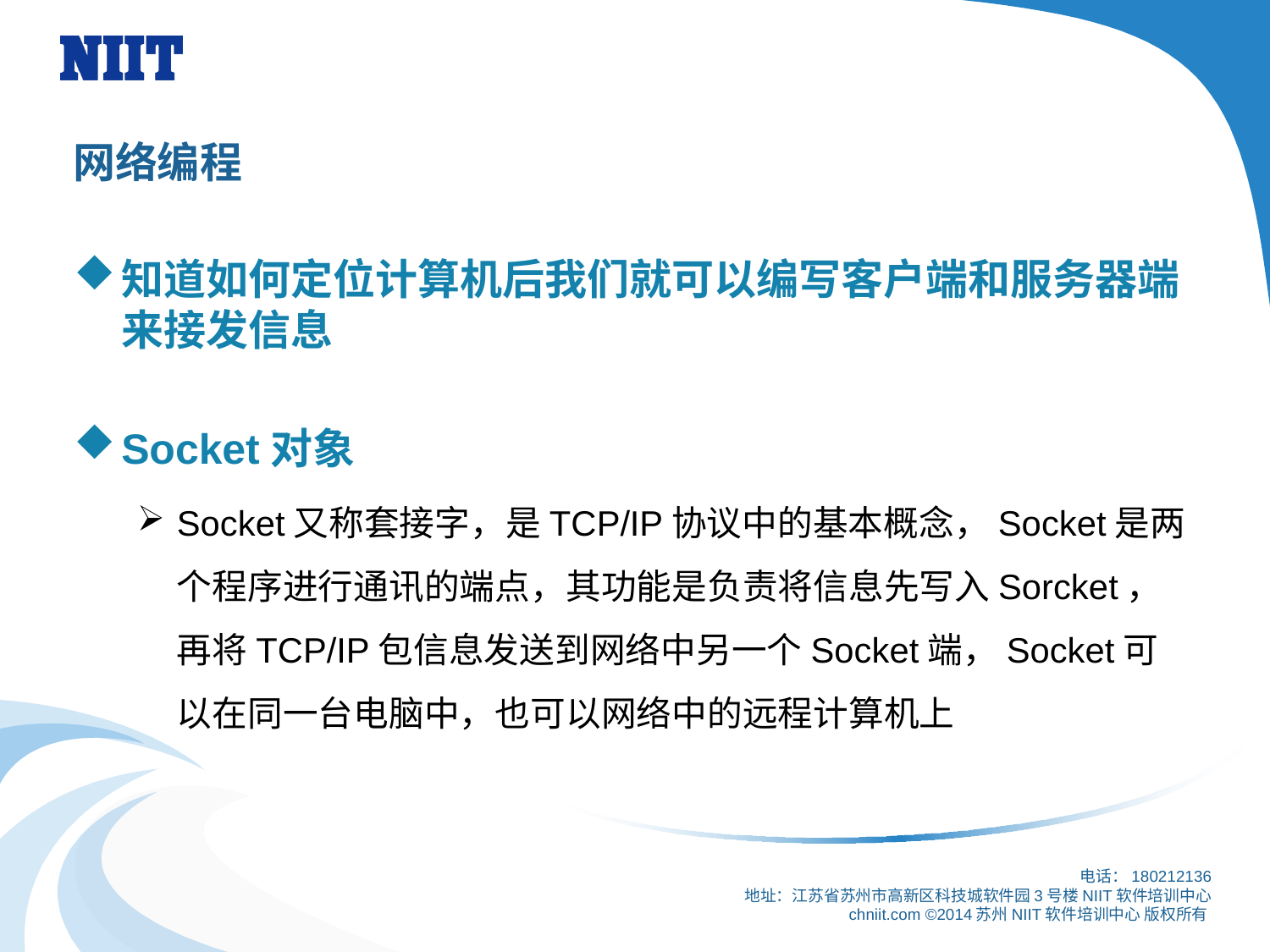

# 网络编程
知道如何定位计算机后我们就可以编写客户端和服务器端来接发信息

Socket对象
Socket又称套接字，是TCP/IP协议中的基本概念，Socket是两个程序进行通讯的端点，其功能是负责将信息先写入Sorcket，再将TCP/IP包信息发送到网络中另一个Socket端，Socket可以在同一台电脑中，也可以网络中的远程计算机上